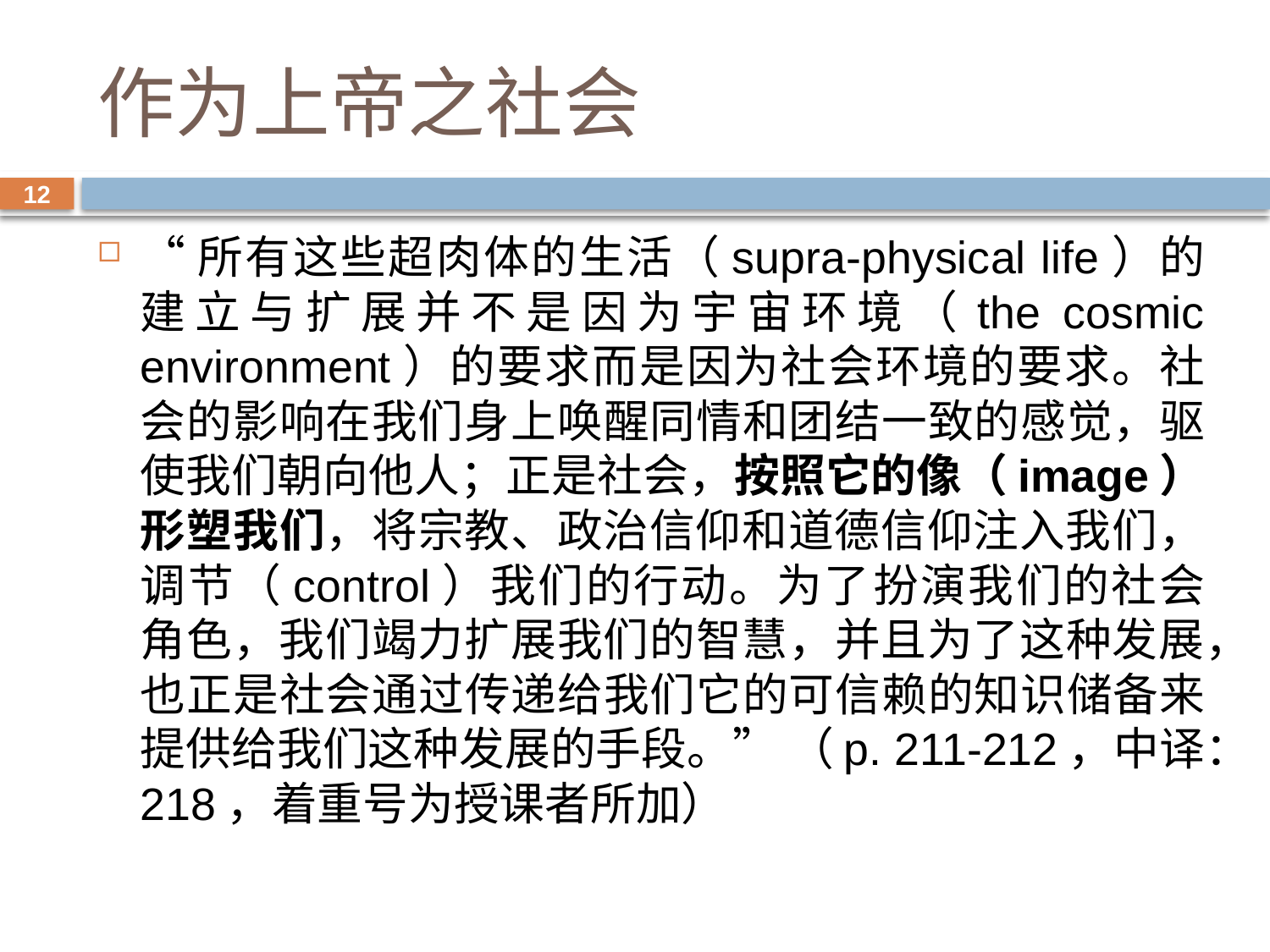

# 作为上帝之社会
12
“所有这些超肉体的生活（supra-physical life）的建立与扩展并不是因为宇宙环境（the cosmic environment）的要求而是因为社会环境的要求。社会的影响在我们身上唤醒同情和团结一致的感觉，驱使我们朝向他人；正是社会，按照它的像（image）形塑我们，将宗教、政治信仰和道德信仰注入我们，调节（control）我们的行动。为了扮演我们的社会角色，我们竭力扩展我们的智慧，并且为了这种发展，也正是社会通过传递给我们它的可信赖的知识储备来提供给我们这种发展的手段。” （p. 211-212，中译：218，着重号为授课者所加）